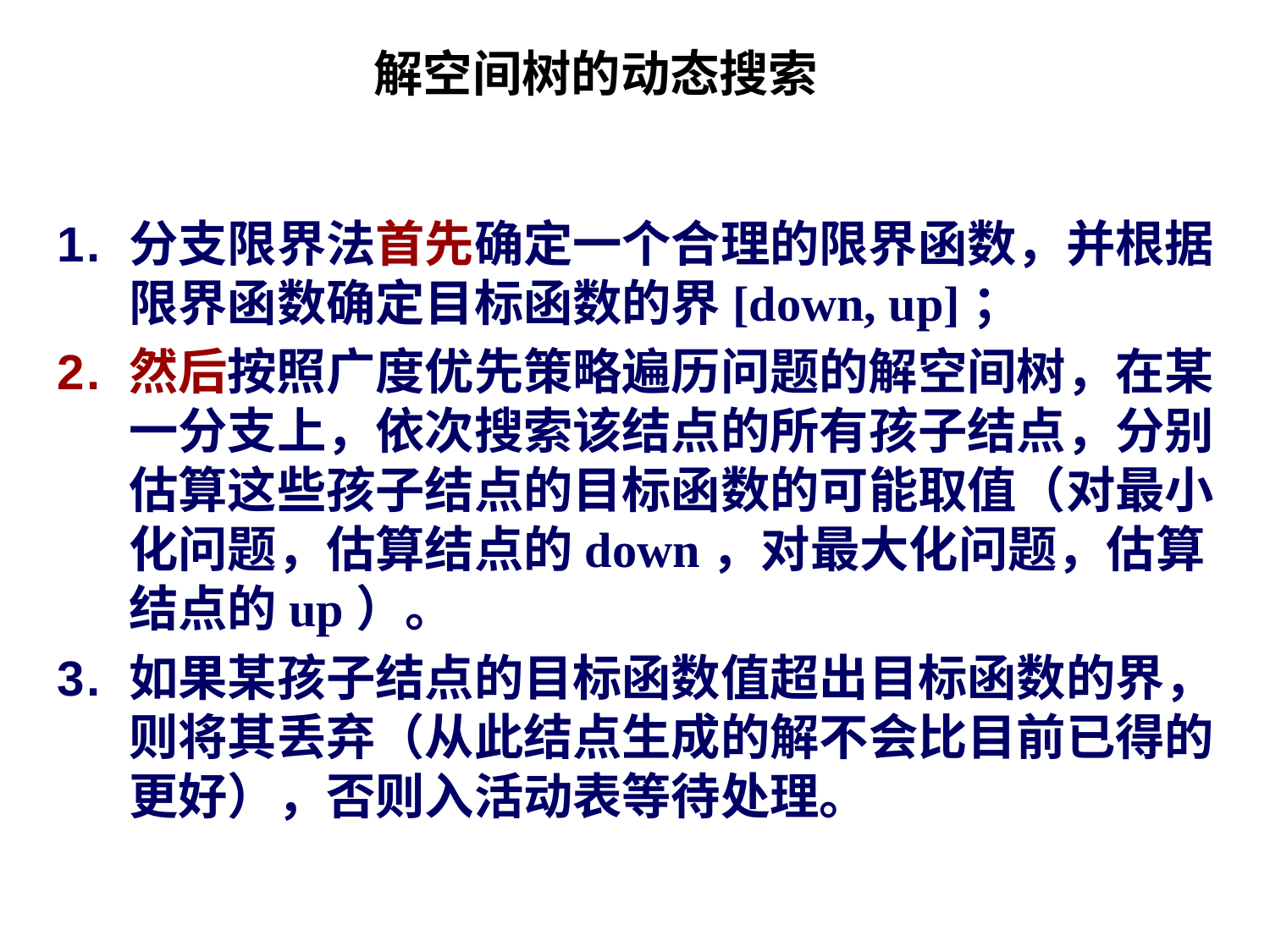

# 解空间树的动态搜索
分支限界法首先确定一个合理的限界函数，并根据限界函数确定目标函数的界[down, up]；
然后按照广度优先策略遍历问题的解空间树，在某一分支上，依次搜索该结点的所有孩子结点，分别估算这些孩子结点的目标函数的可能取值（对最小化问题，估算结点的down，对最大化问题，估算结点的up）。
如果某孩子结点的目标函数值超出目标函数的界，则将其丢弃（从此结点生成的解不会比目前已得的更好），否则入活动表等待处理。